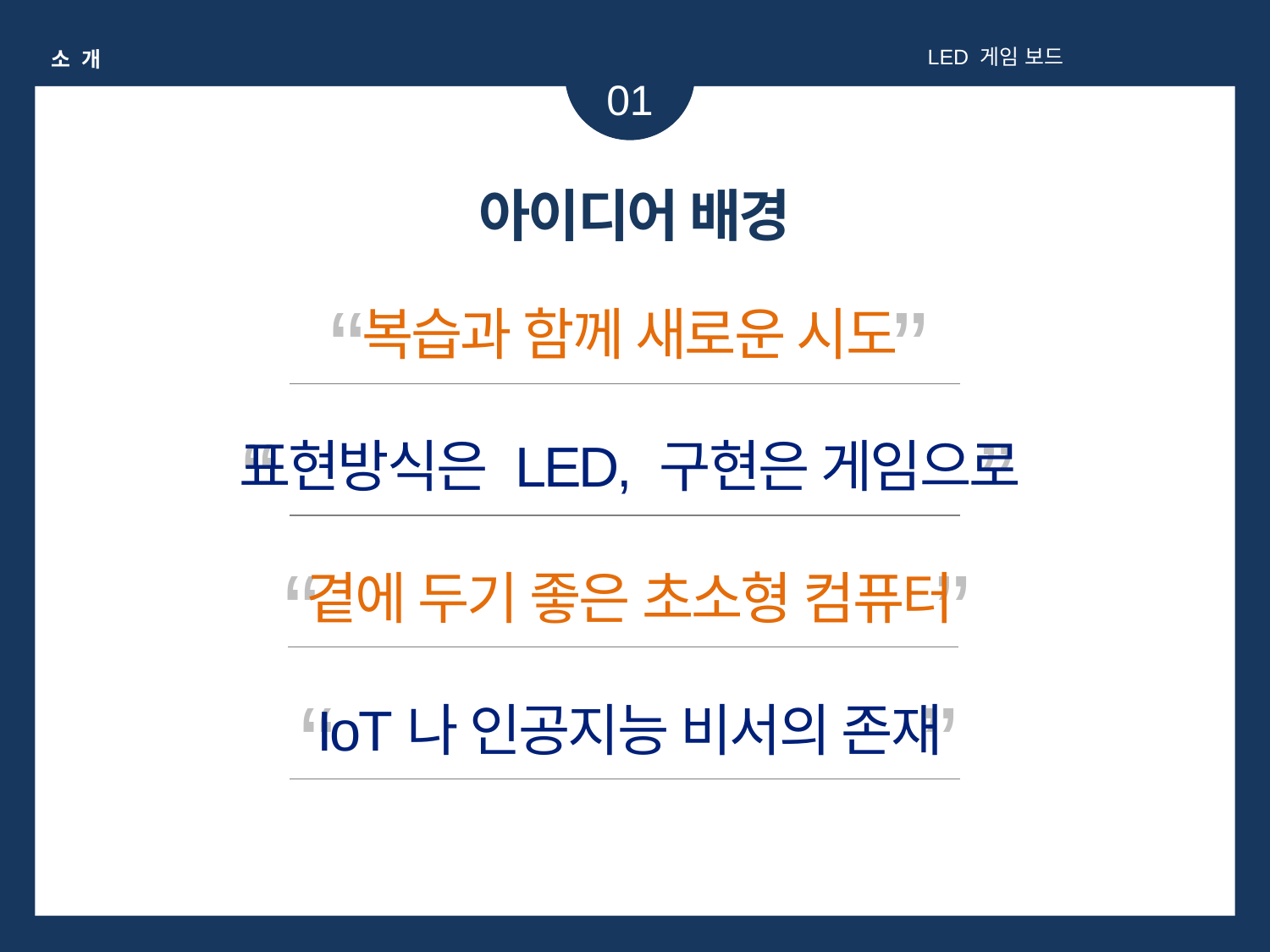

LED 게임 보드
소    개
01

아이디어 배경
“                  ”
복습과 함께 새로운 시도
“                        ”
표현방식은 LED, 구현은 게임으로
“                     ”
곁에 두기 좋은 초소형 컴퓨터
“                    ”
IoT나 인공지능 비서의 존재